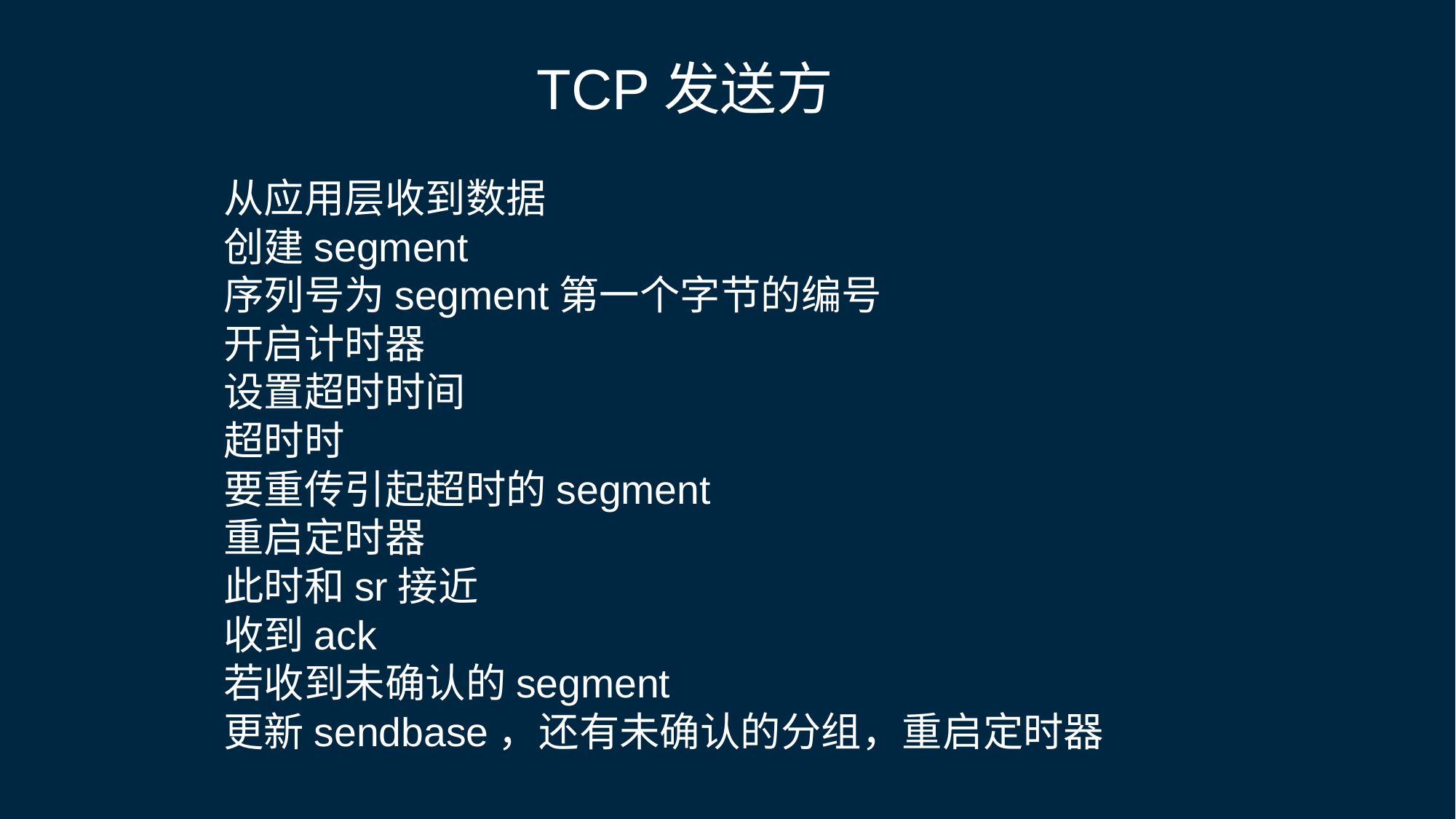

TCP发送方
从应用层收到数据
创建segment
序列号为segment第一个字节的编号
开启计时器
设置超时时间
超时时
要重传引起超时的segment
重启定时器
此时和sr接近
收到ack
若收到未确认的segment
更新sendbase，还有未确认的分组，重启定时器